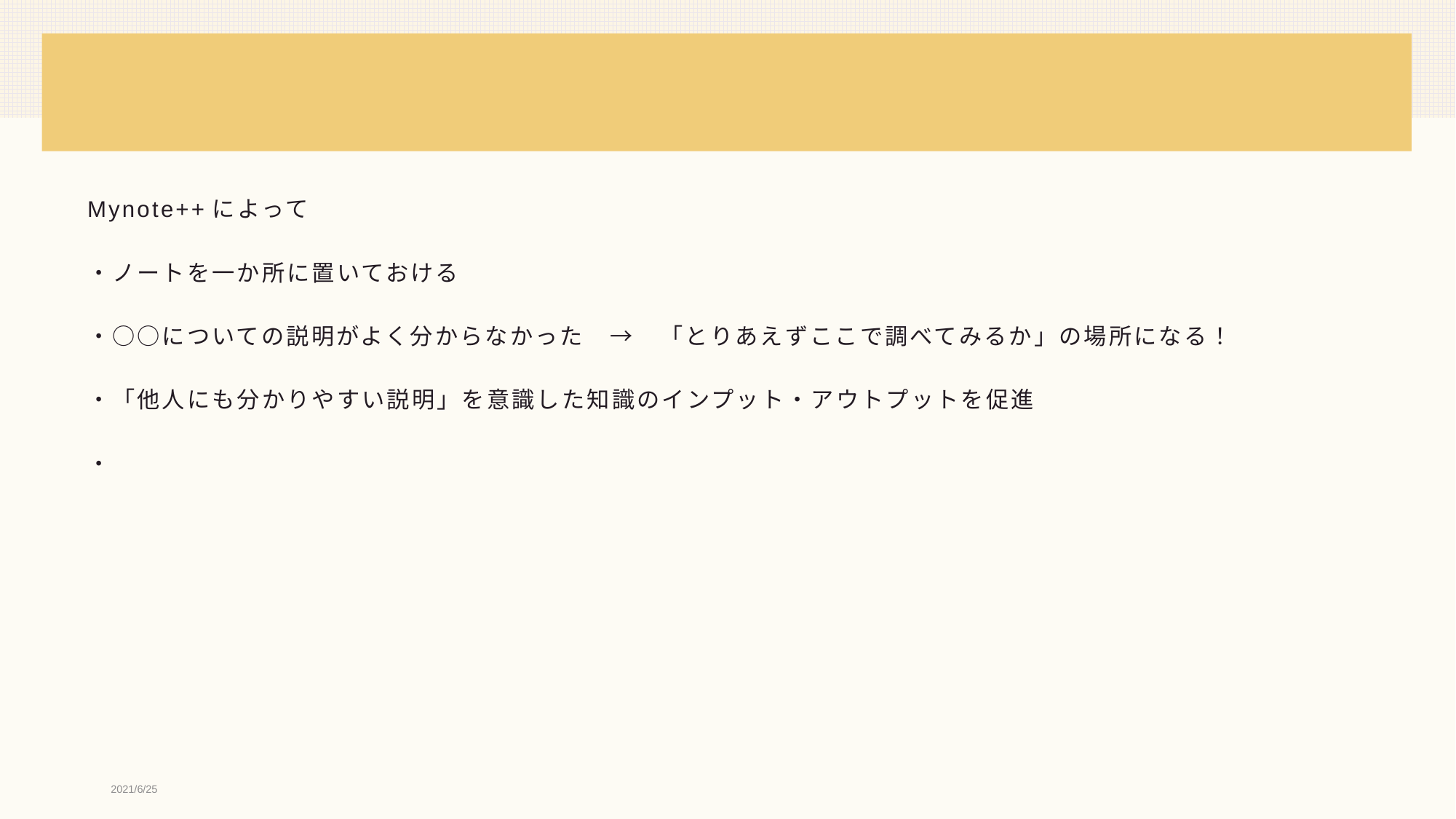

#
Mynote++によって
・ノートを一か所に置いておける
・○○についての説明がよく分からなかった　→　「とりあえずここで調べてみるか」の場所になる！
・「他人にも分かりやすい説明」を意識した知識のインプット・アウトプットを促進
・
2021/6/25